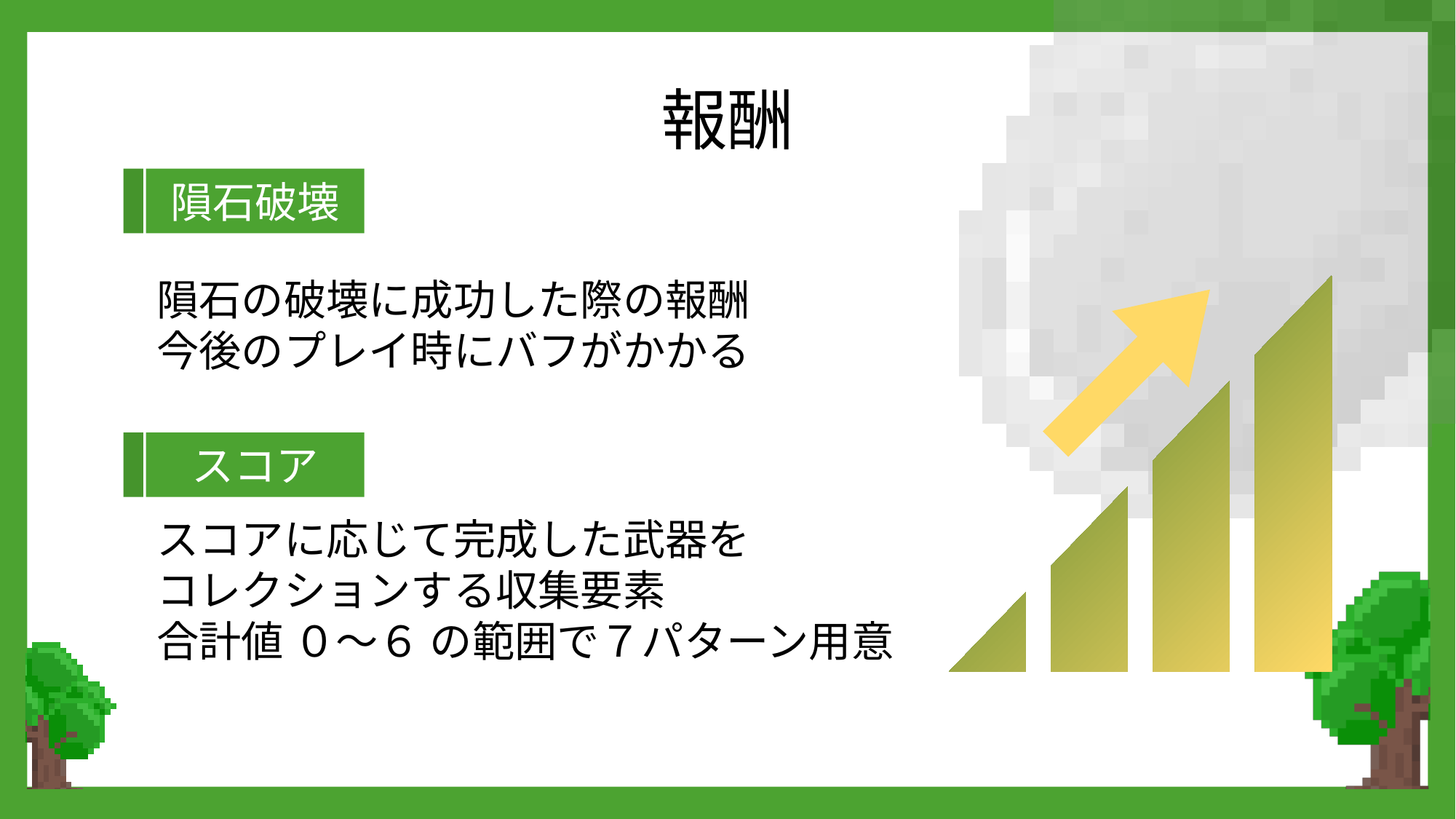

# 報酬

隕石破壊
隕石の破壊に成功した際の報酬
今後のプレイ時にバフがかかる

スコア
スコアに応じて完成した武器を
コレクションする収集要素
合計値 ０～６ の範囲で７パターン用意